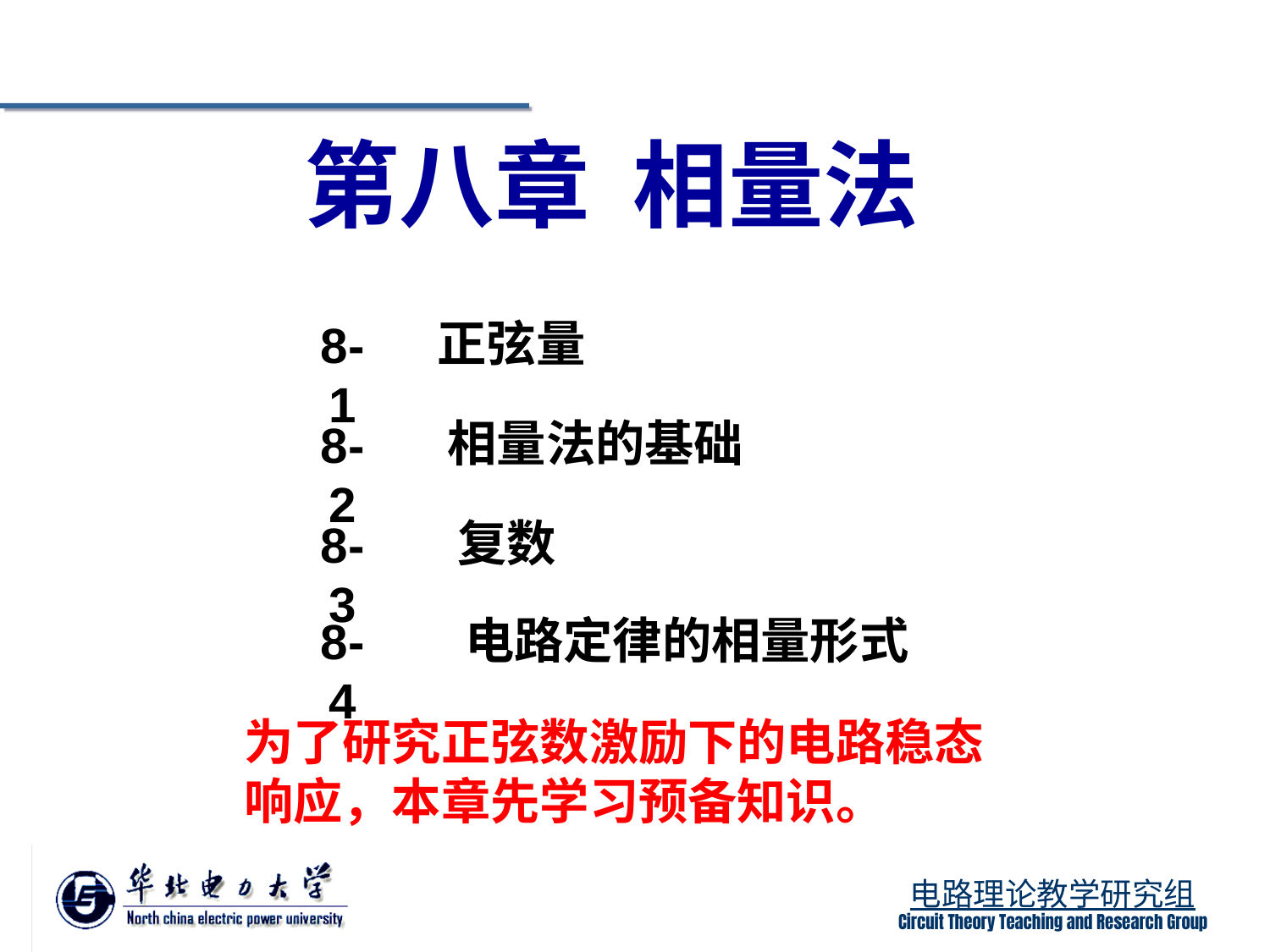

第八章  相量法
正弦量
8-1
相量法的基础
8-2
复数
8-3
电路定律的相量形式
8-4
为了研究正弦数激励下的电路稳态响应，本章先学习预备知识。